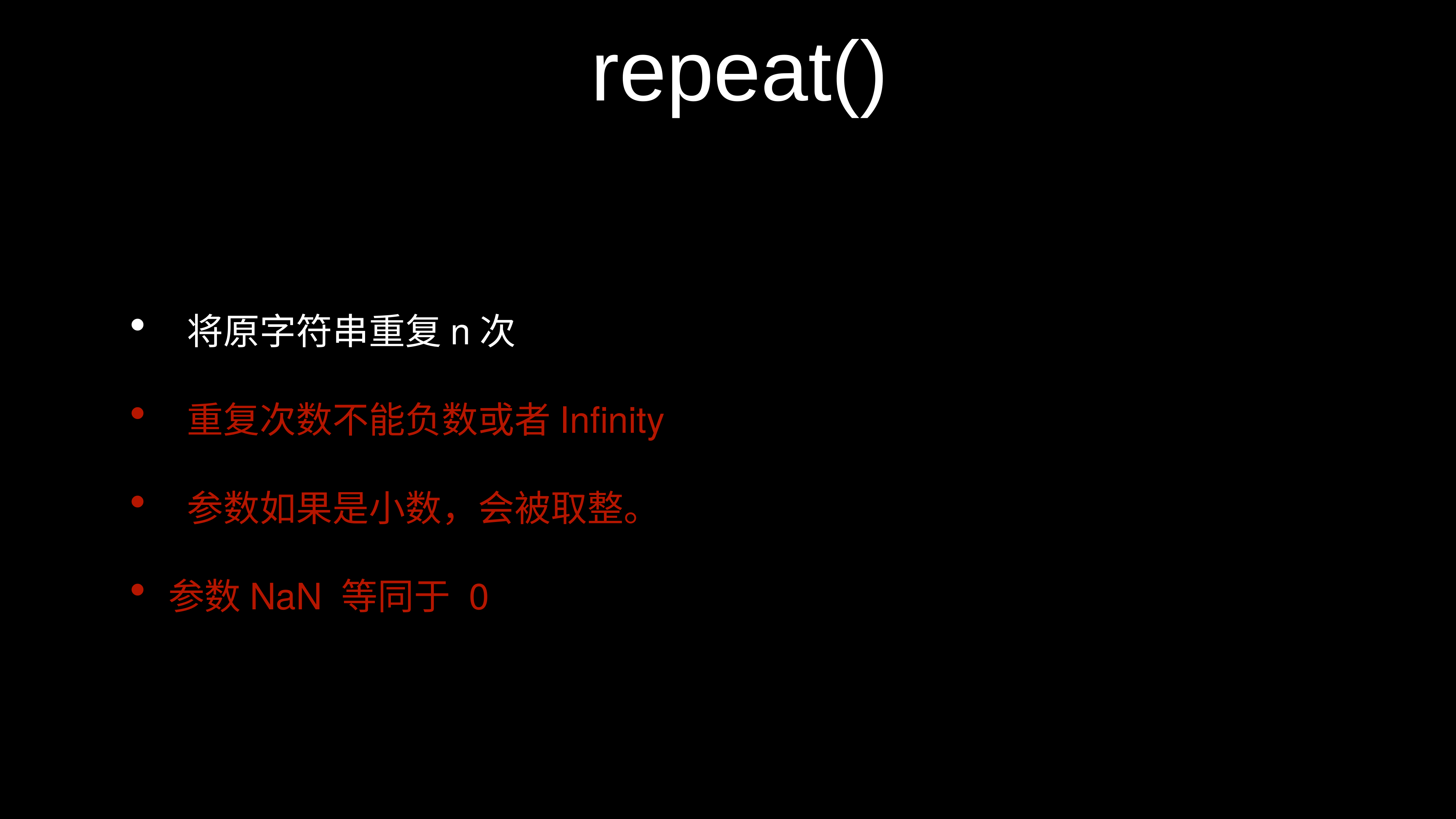

# repeat()
 将原字符串重复n次
 重复次数不能负数或者Infinity
 参数如果是小数，会被取整。
参数NaN 等同于 0